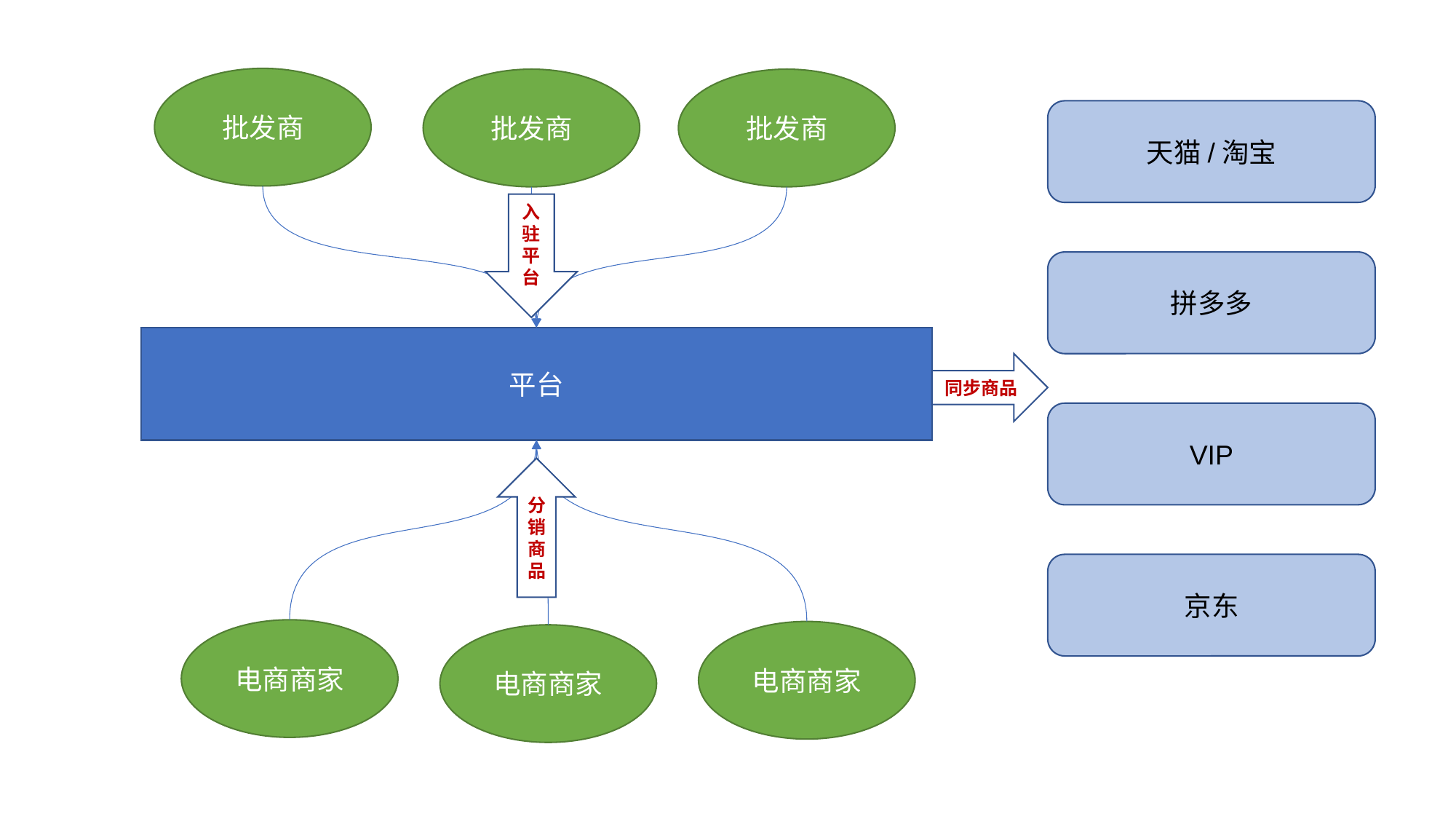

批发商
批发商
批发商
天猫/淘宝
入驻平台
拼多多
平台
同步商品
VIP
分销商品
京东
电商商家
电商商家
电商商家